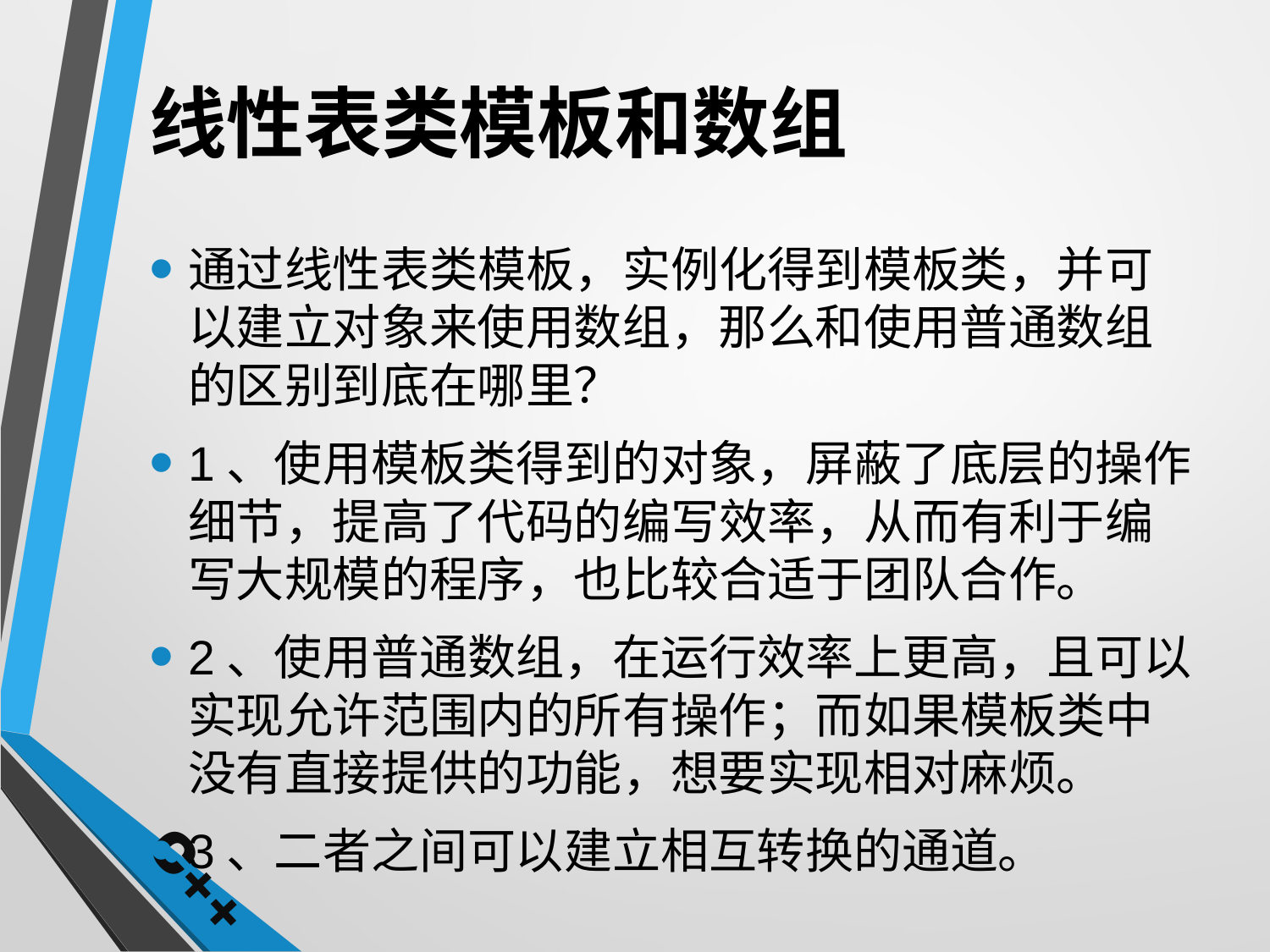

# 线性表类模板和数组
通过线性表类模板，实例化得到模板类，并可以建立对象来使用数组，那么和使用普通数组的区别到底在哪里？
1、使用模板类得到的对象，屏蔽了底层的操作细节，提高了代码的编写效率，从而有利于编写大规模的程序，也比较合适于团队合作。
2、使用普通数组，在运行效率上更高，且可以实现允许范围内的所有操作；而如果模板类中没有直接提供的功能，想要实现相对麻烦。
3、二者之间可以建立相互转换的通道。